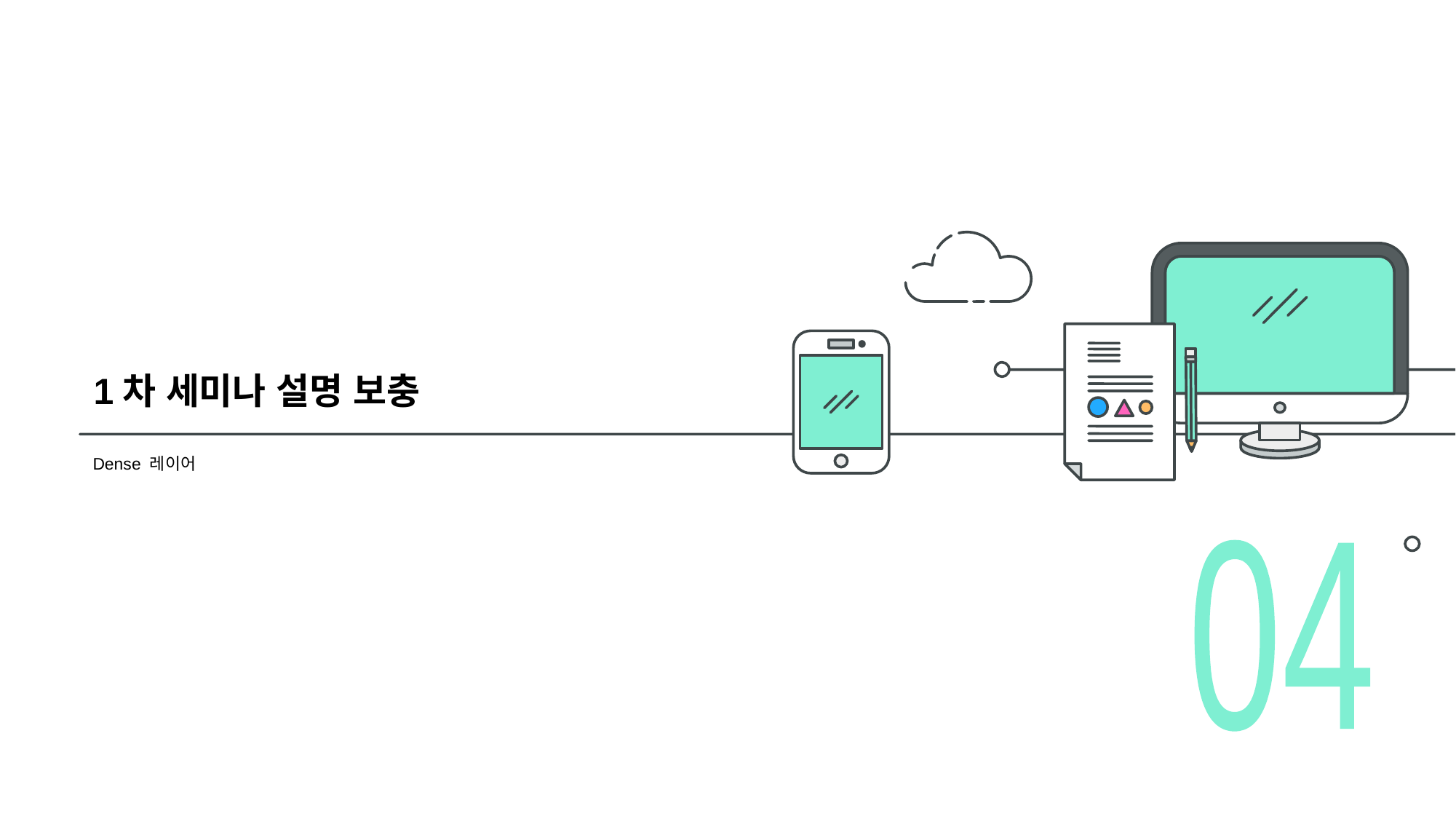

# 1차 세미나 설명 보충
Dense 레이어
04